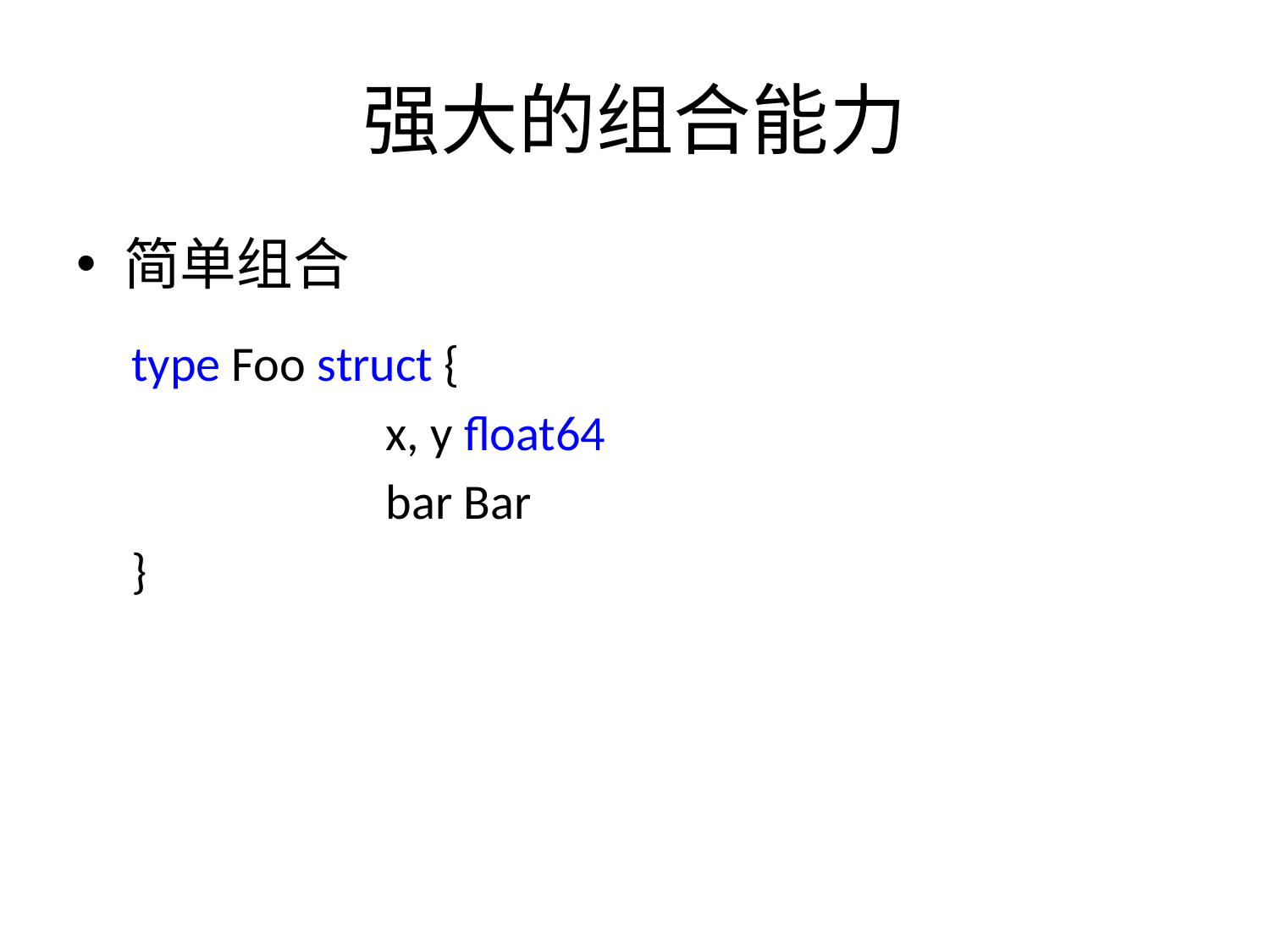

# 强大的组合能力
简单组合

type Foo struct {
		x, y float64
		bar Bar
}